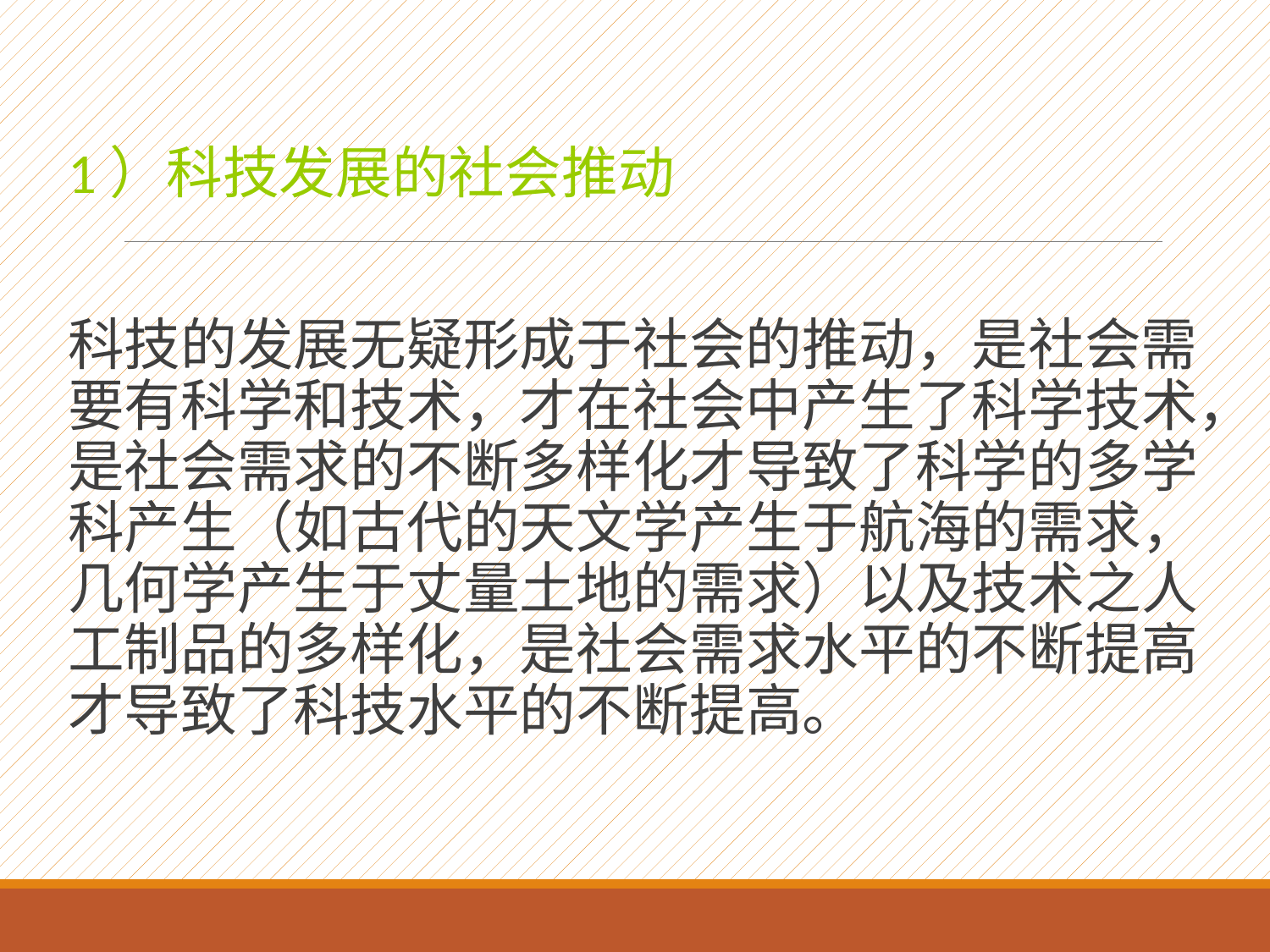

1）科技发展的社会推动

科技的发展无疑形成于社会的推动，是社会需要有科学和技术，才在社会中产生了科学技术，是社会需求的不断多样化才导致了科学的多学科产生（如古代的天文学产生于航海的需求，几何学产生于丈量土地的需求）以及技术之人工制品的多样化，是社会需求水平的不断提高才导致了科技水平的不断提高。